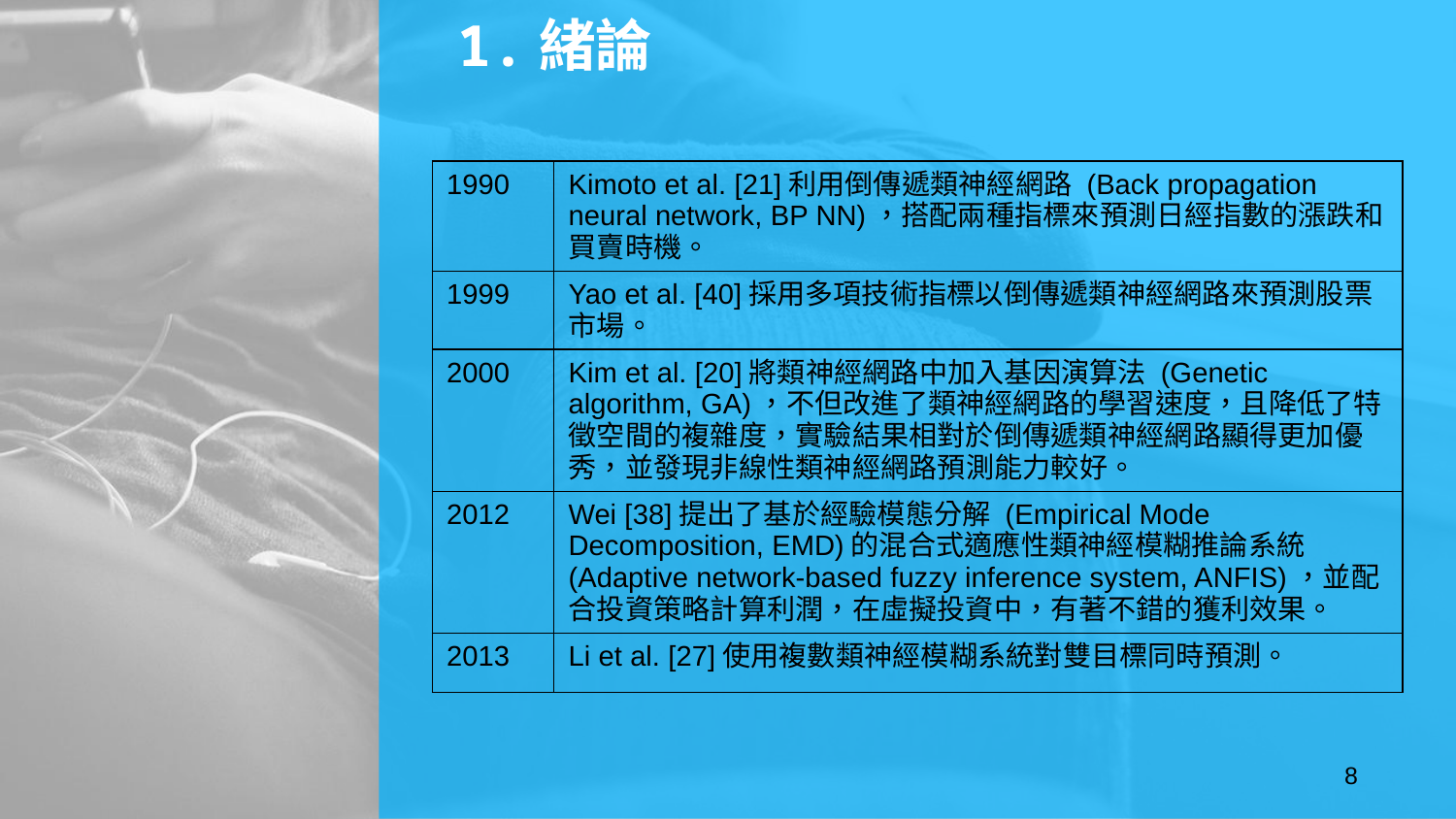

1.緒論
| 1990 | Kimoto et al. [21]利用倒傳遞類神經網路 (Back propagation neural network, BP NN)，搭配兩種指標來預測日經指數的漲跌和買賣時機。 |
| --- | --- |
| 1999 | Yao et al. [40]採用多項技術指標以倒傳遞類神經網路來預測股票市場。 |
| 2000 | Kim et al. [20]將類神經網路中加入基因演算法 (Genetic algorithm, GA)，不但改進了類神經網路的學習速度，且降低了特徵空間的複雜度，實驗結果相對於倒傳遞類神經網路顯得更加優秀，並發現非線性類神經網路預測能力較好。 |
| 2012 | Wei [38]提出了基於經驗模態分解 (Empirical Mode Decomposition, EMD)的混合式適應性類神經模糊推論系統 (Adaptive network-based fuzzy inference system, ANFIS)，並配合投資策略計算利潤，在虛擬投資中，有著不錯的獲利效果。 |
| 2013 | Li et al. [27]使用複數類神經模糊系統對雙目標同時預測。 |
8